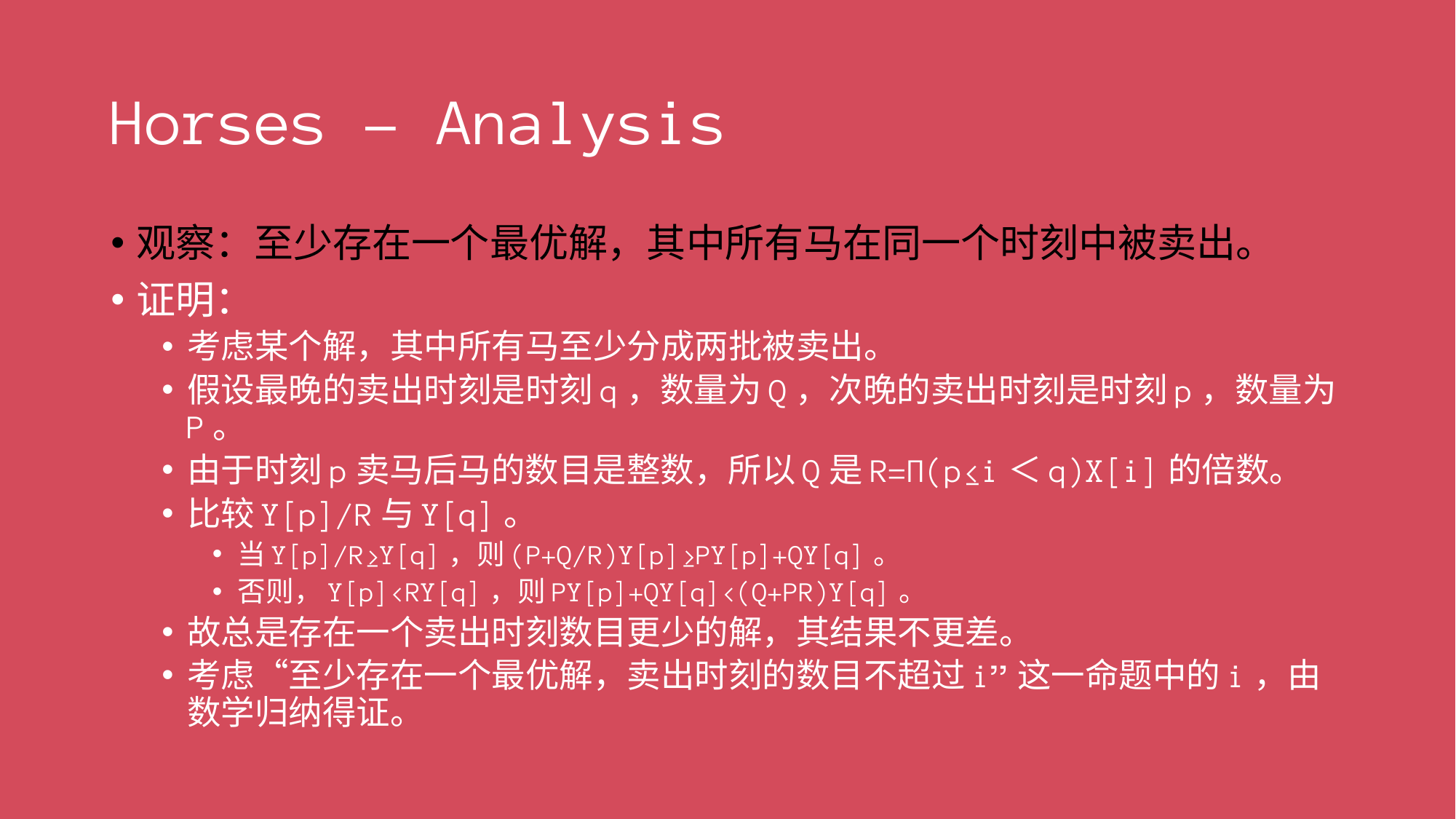

# Horses - Analysis
观察：至少存在一个最优解，其中所有马在同一个时刻中被卖出。
证明：
考虑某个解，其中所有马至少分成两批被卖出。
假设最晚的卖出时刻是时刻q，数量为Q，次晚的卖出时刻是时刻p，数量为P。
由于时刻p卖马后马的数目是整数，所以Q是R=Π(p≤i＜q)X[i]的倍数。
比较Y[p]/R与Y[q]。
当Y[p]/R≥Y[q]，则(P+Q/R)Y[p]≥PY[p]+QY[q]。
否则，Y[p]<RY[q]，则PY[p]+QY[q]<(Q+PR)Y[q]。
故总是存在一个卖出时刻数目更少的解，其结果不更差。
考虑“至少存在一个最优解，卖出时刻的数目不超过i”这一命题中的i，由数学归纳得证。